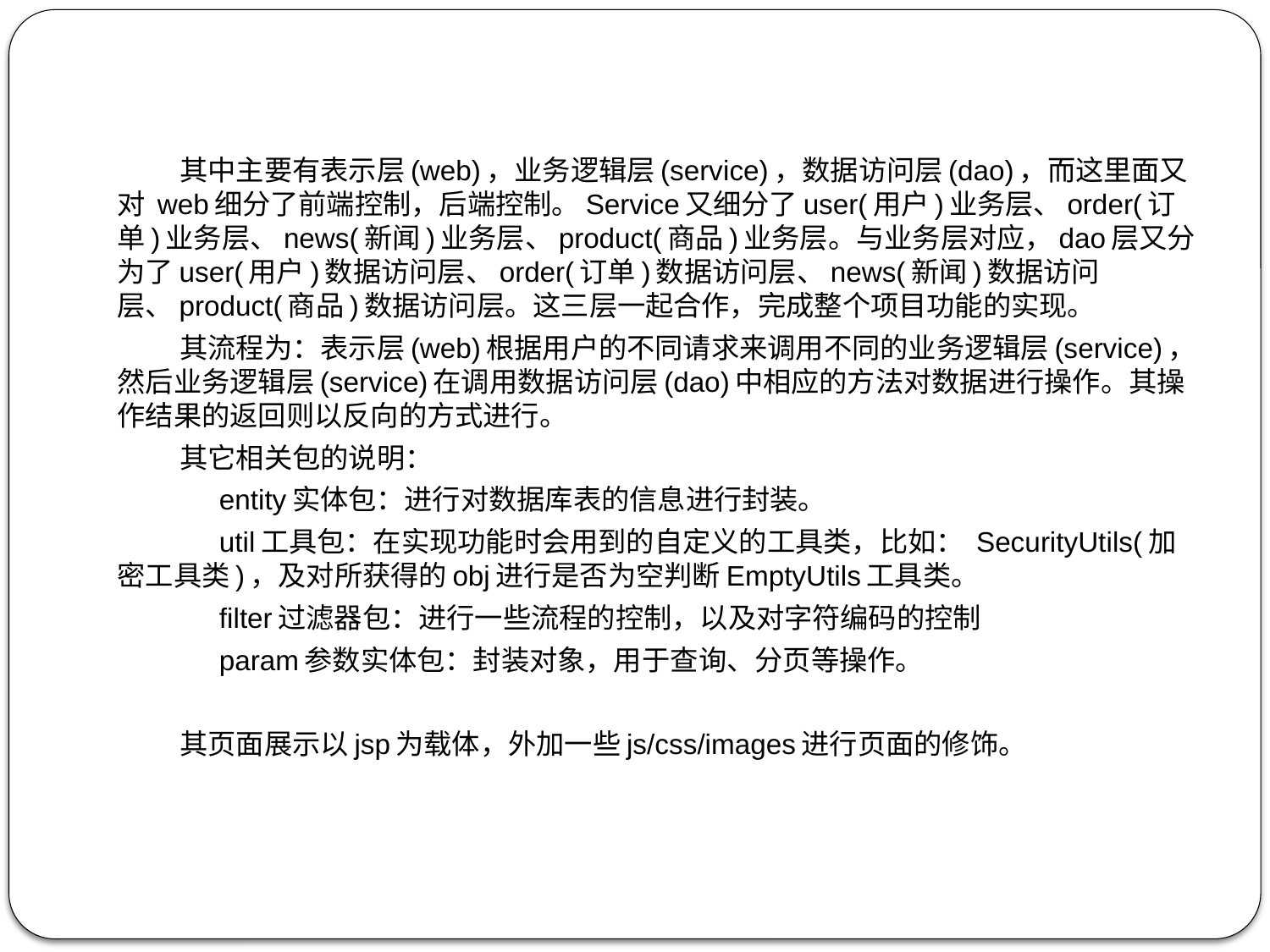

#
         其中主要有表示层(web)，业务逻辑层(service)，数据访问层(dao)，而这里面又对 web细分了前端控制，后端控制。Service又细分了user(用户)业务层、order(订单)业务层、news(新闻)业务层、product(商品)业务层。与业务层对应，dao层又分为了user(用户)数据访问层、order(订单)数据访问层、news(新闻)数据访问层、product(商品)数据访问层。这三层一起合作，完成整个项目功能的实现。
         其流程为：表示层(web)根据用户的不同请求来调用不同的业务逻辑层(service)，然后业务逻辑层(service)在调用数据访问层(dao)中相应的方法对数据进行操作。其操作结果的返回则以反向的方式进行。
         其它相关包的说明：
             entity实体包：进行对数据库表的信息进行封装。
             util工具包：在实现功能时会用到的自定义的工具类，比如： SecurityUtils(加密工具类)，及对所获得的obj进行是否为空判断EmptyUtils工具类。
             filter过滤器包：进行一些流程的控制，以及对字符编码的控制
             param参数实体包：封装对象，用于查询、分页等操作。

         其页面展示以jsp为载体，外加一些js/css/images进行页面的修饰。